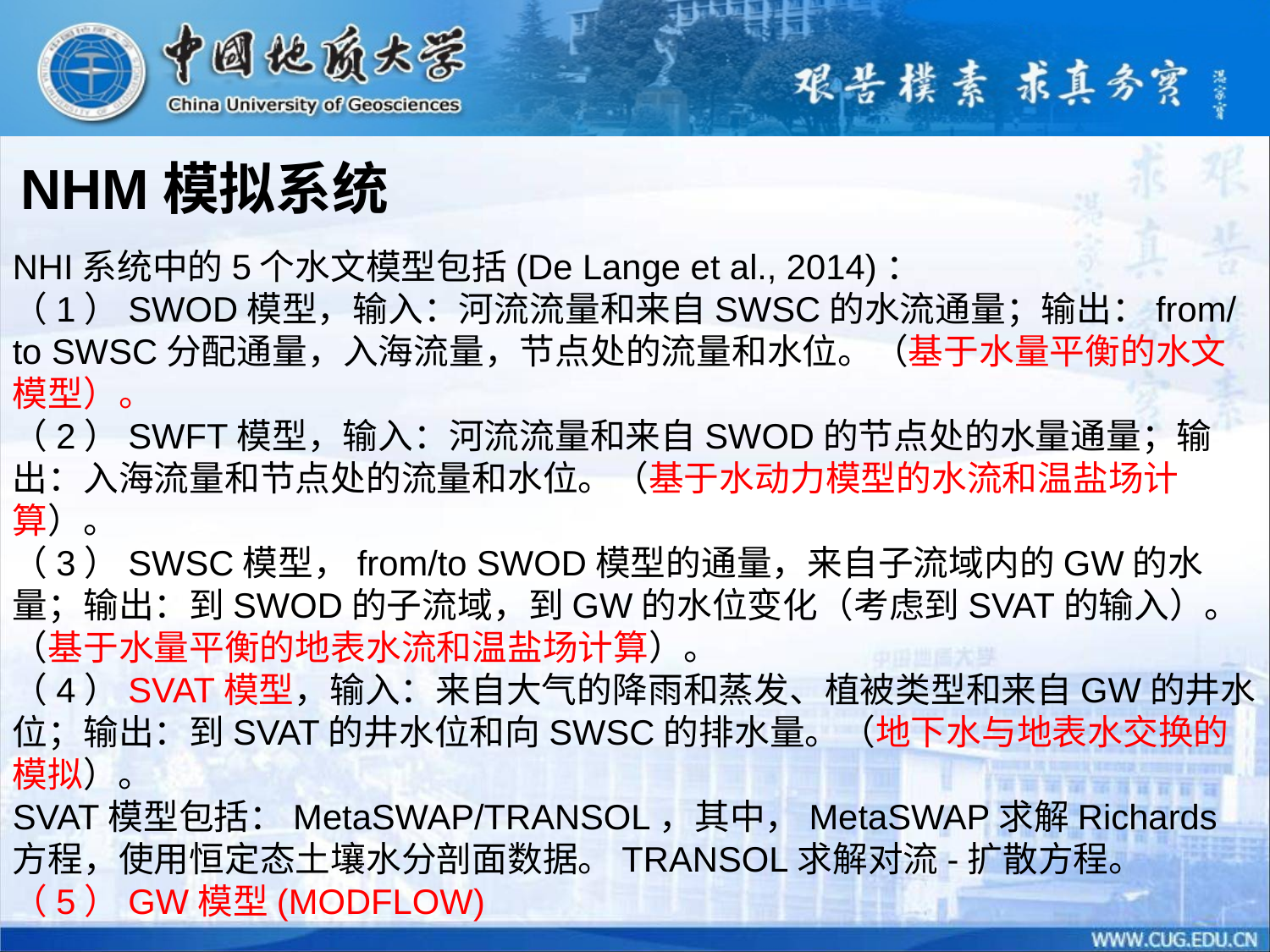

NHM模拟系统
NHI系统中的5个水文模型包括(De Lange et al., 2014)：
（1）SWOD模型，输入：河流流量和来自SWSC的水流通量；输出：from/to SWSC分配通量，入海流量，节点处的流量和水位。（基于水量平衡的水文模型）。
（2）SWFT模型，输入：河流流量和来自SWOD的节点处的水量通量；输出：入海流量和节点处的流量和水位。（基于水动力模型的水流和温盐场计算）。
（3）SWSC模型，from/to SWOD模型的通量，来自子流域内的GW的水量；输出：到SWOD的子流域，到GW的水位变化（考虑到SVAT的输入）。（基于水量平衡的地表水流和温盐场计算）。
（4）SVAT模型，输入：来自大气的降雨和蒸发、植被类型和来自GW的井水位；输出：到SVAT的井水位和向SWSC的排水量。（地下水与地表水交换的模拟）。
SVAT模型包括：MetaSWAP/TRANSOL，其中，MetaSWAP求解Richards方程，使用恒定态土壤水分剖面数据。TRANSOL求解对流-扩散方程。
（5）GW模型(MODFLOW)